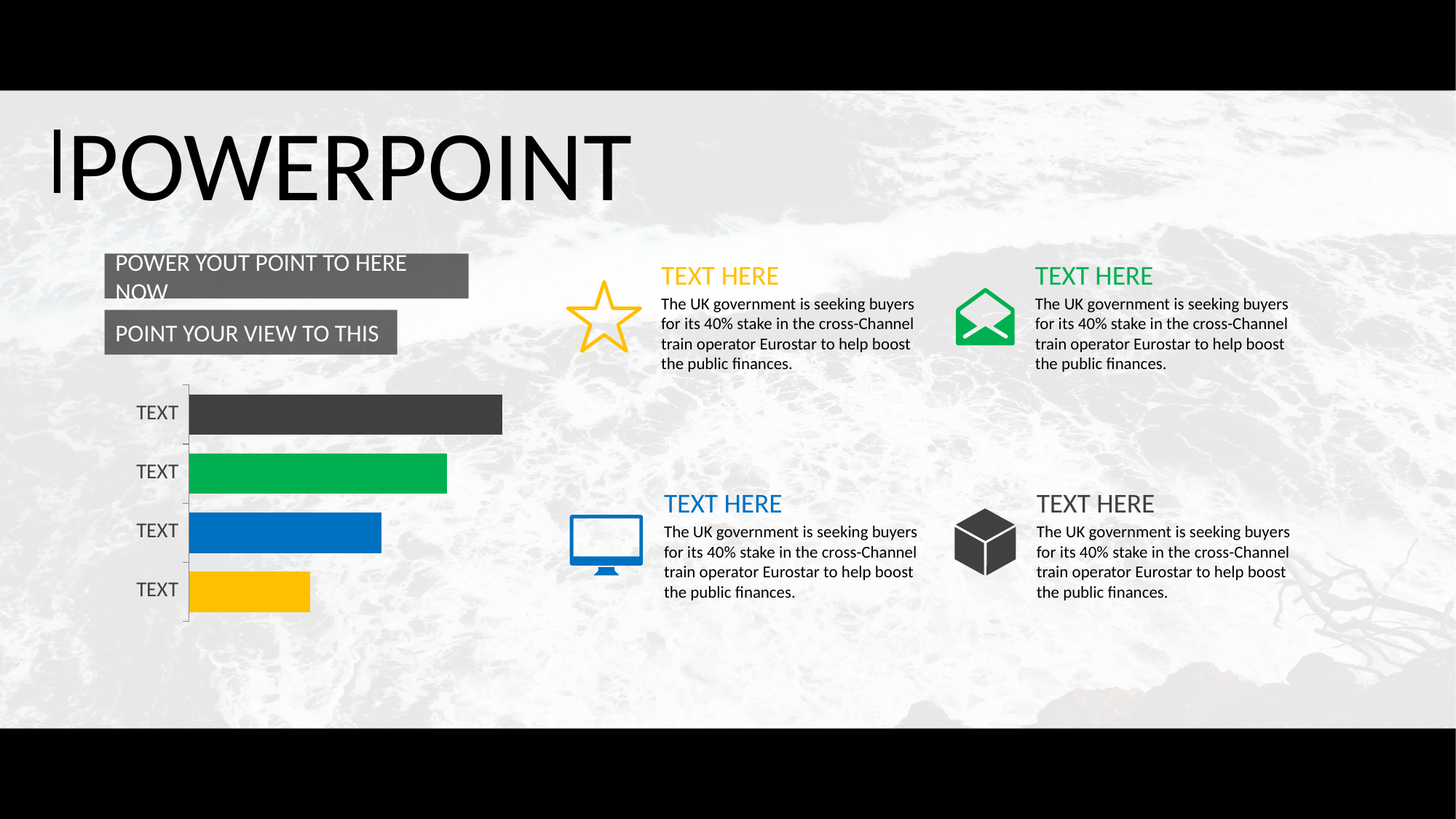

POWERPOINT
TEXT HERE
The UK government is seeking buyers for its 40% stake in the cross-Channel train operator Eurostar to help boost the public finances.
TEXT HERE
The UK government is seeking buyers for its 40% stake in the cross-Channel train operator Eurostar to help boost the public finances.
POWER YOUT POINT TO HERE NOW

POINT YOUR VIEW TO THIS

### Chart

| Category | 系列 1 |
|---|---|
| TEXT | 0.22 |
| TEXT | 0.35 |
| TEXT | 0.47 |
| TEXT | 0.57 |
TEXT HERE
The UK government is seeking buyers for its 40% stake in the cross-Channel train operator Eurostar to help boost the public finances.
TEXT HERE
The UK government is seeking buyers for its 40% stake in the cross-Channel train operator Eurostar to help boost the public finances.